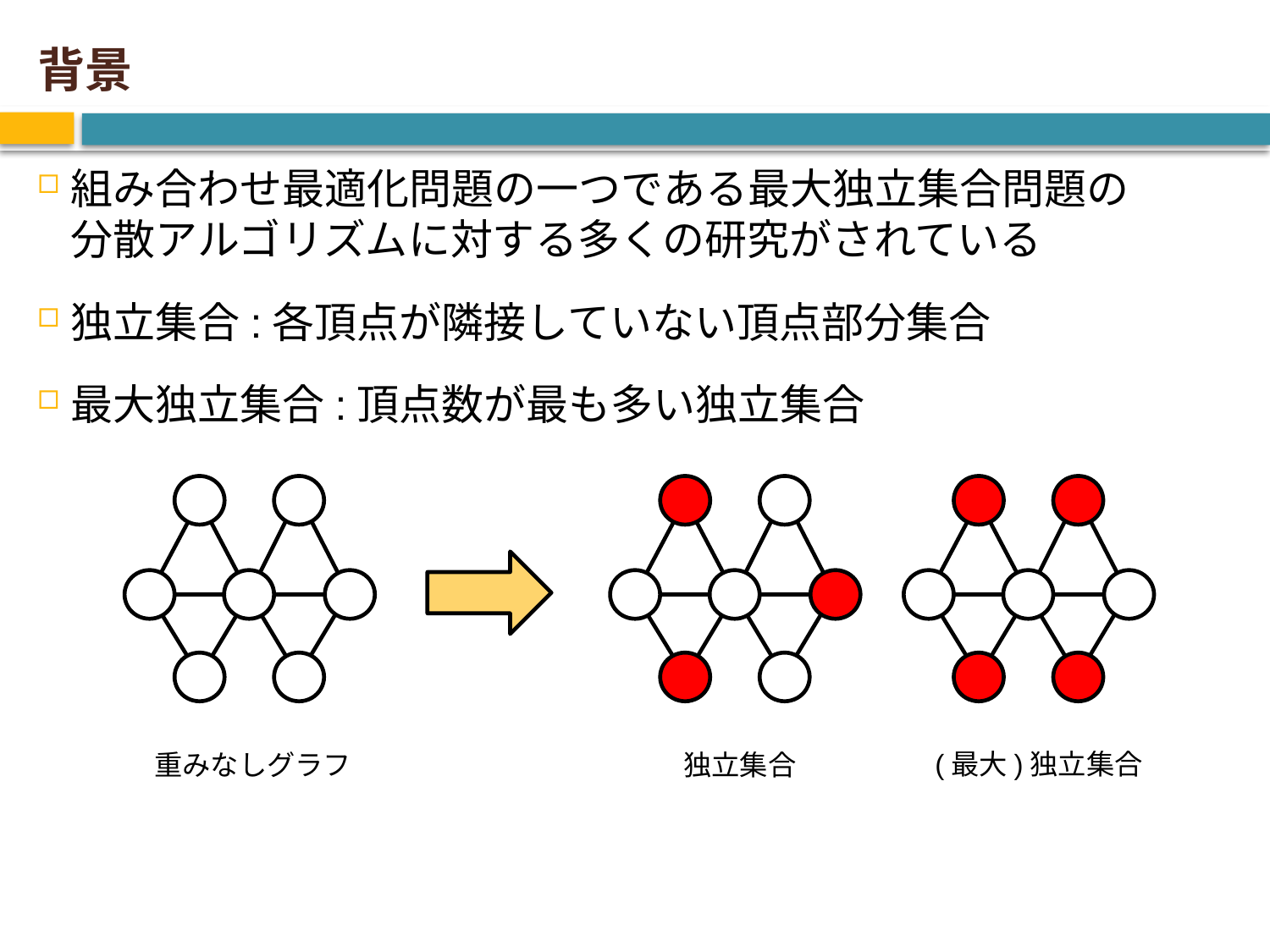

# 背景
組み合わせ最適化問題の一つである最大独立集合問題の
分散アルゴリズムに対する多くの研究がされている
独立集合:各頂点が隣接していない頂点部分集合
最大独立集合:頂点数が最も多い独立集合

(最大)独立集合
重みなしグラフ
独立集合